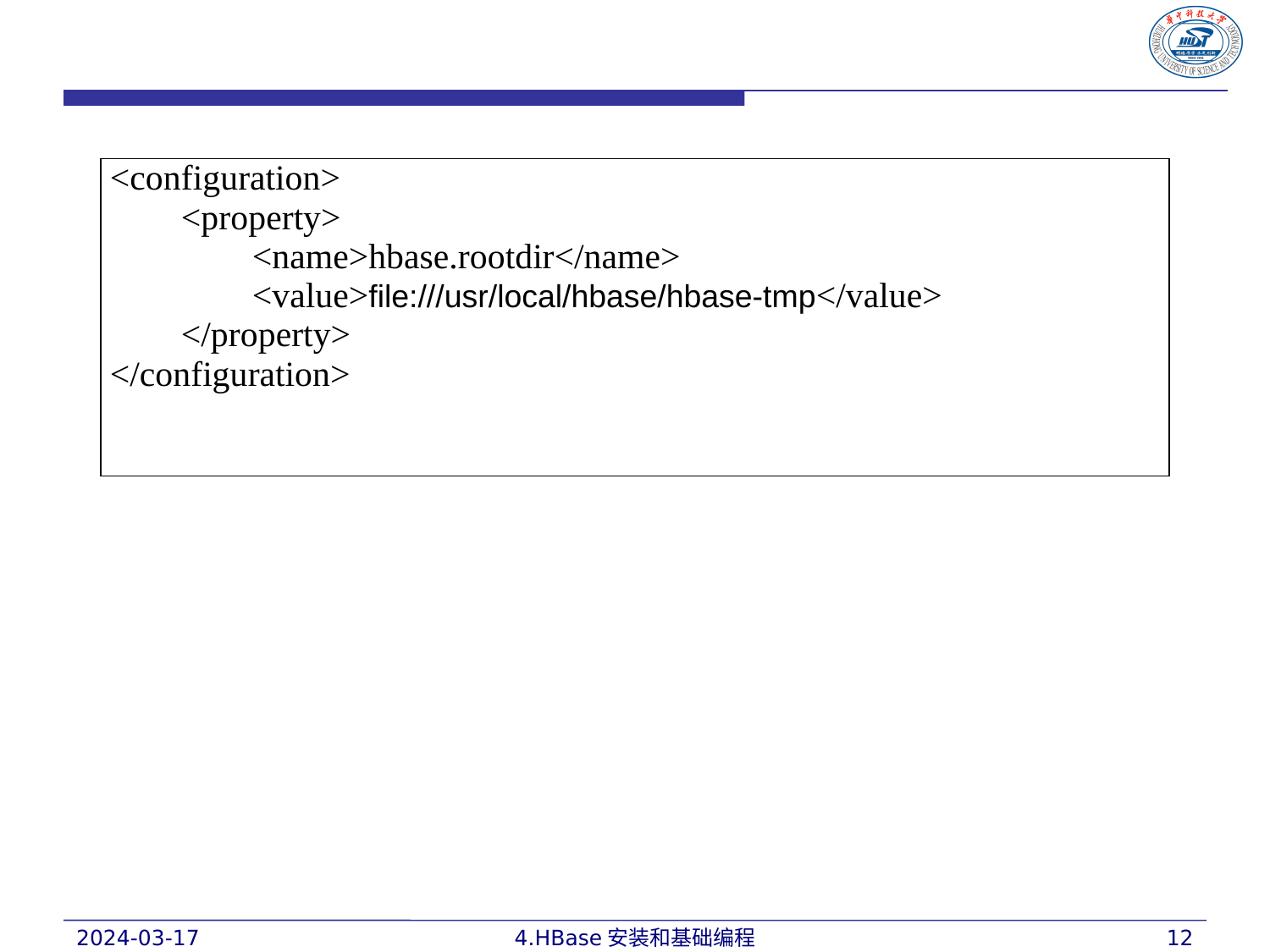

| <configuration> <property> <name>hbase.rootdir</name> <value>file:///usr/local/hbase/hbase-tmp</value> </property> </configuration> |
| --- |
2024-03-17
4.HBase安装和基础编程
12